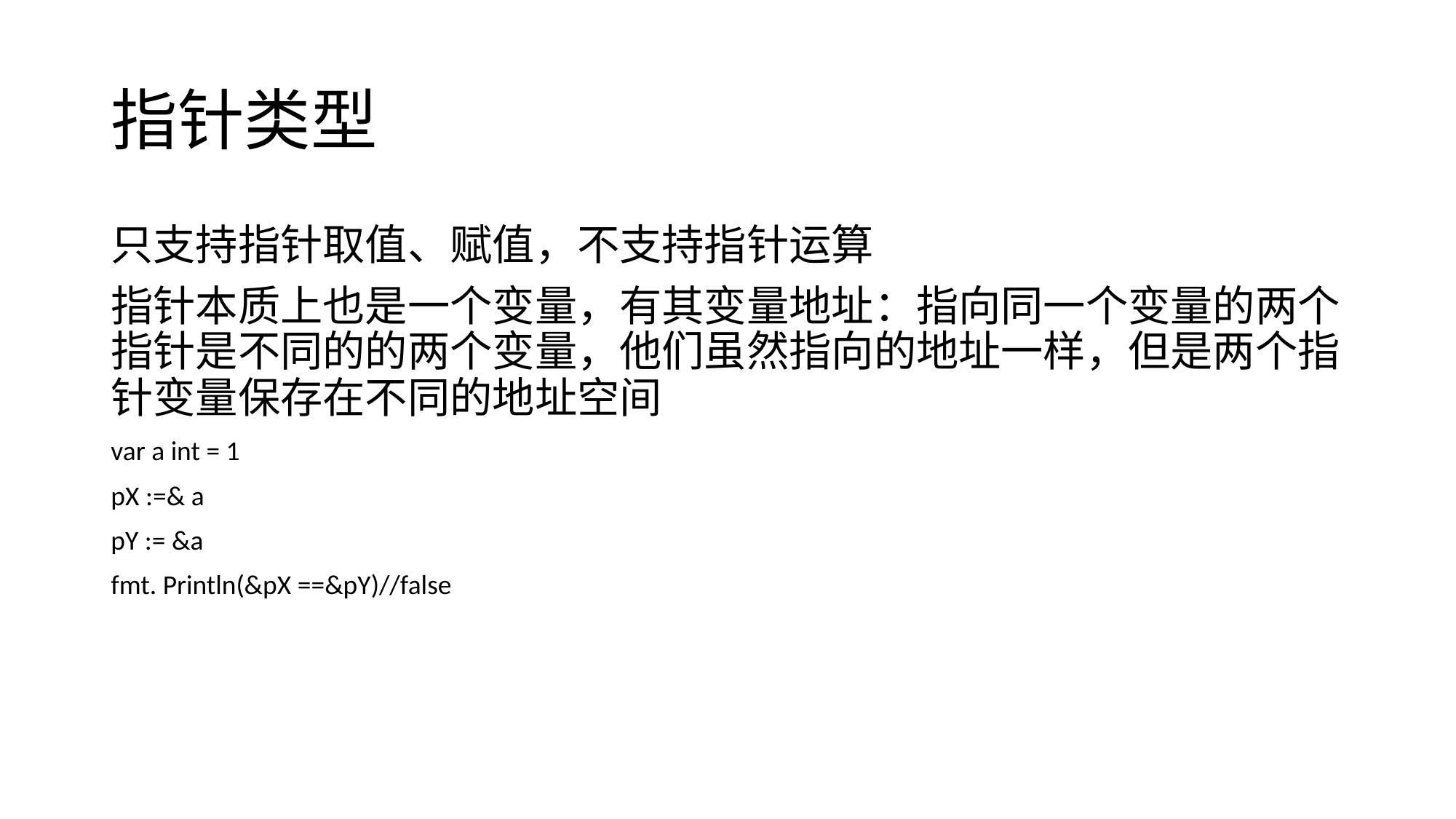

# 指针类型
只支持指针取值、赋值，不支持指针运算
指针本质上也是一个变量，有其变量地址：指向同一个变量的两个指针是不同的的两个变量，他们虽然指向的地址一样，但是两个指针变量保存在不同的地址空间
var a int = 1
pX :=& a
pY := &a
fmt. Println(&pX ==&pY)//false